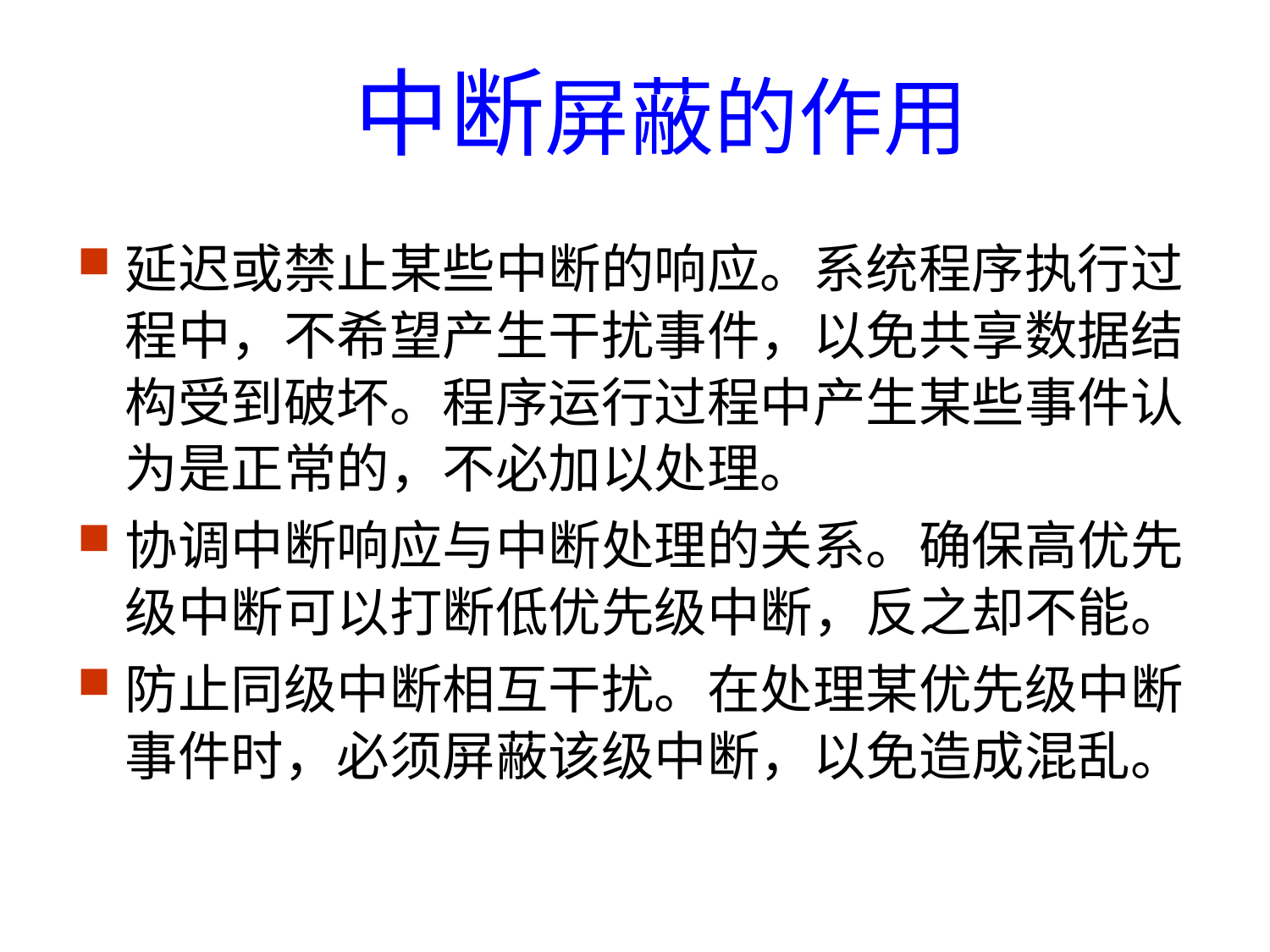

中断屏蔽的作用
延迟或禁止某些中断的响应。系统程序执行过程中，不希望产生干扰事件，以免共享数据结构受到破坏。程序运行过程中产生某些事件认为是正常的，不必加以处理。
协调中断响应与中断处理的关系。确保高优先级中断可以打断低优先级中断，反之却不能。
防止同级中断相互干扰。在处理某优先级中断事件时，必须屏蔽该级中断，以免造成混乱。